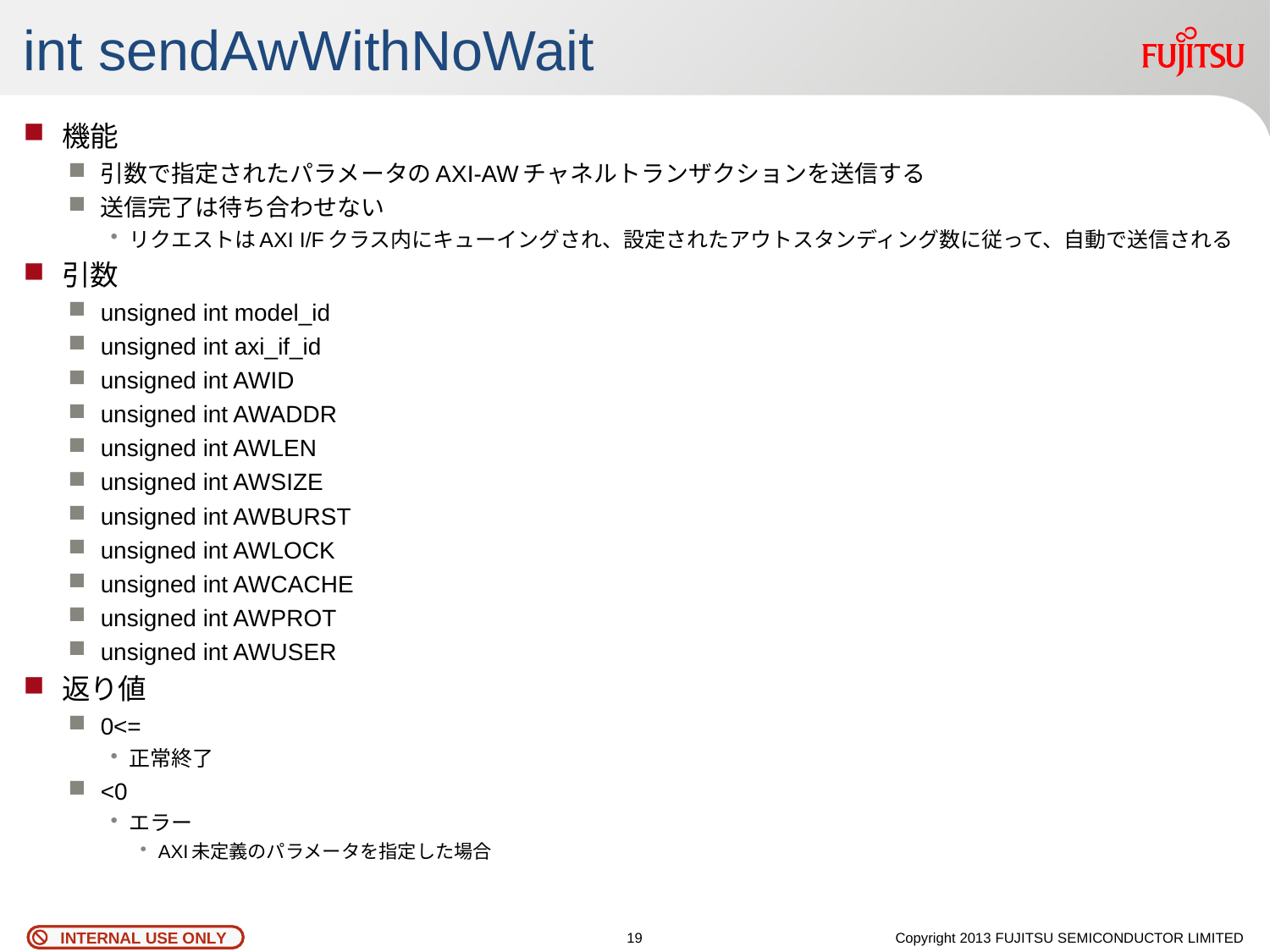

# int sendAwWithNoWait
機能
引数で指定されたパラメータのAXI-AWチャネルトランザクションを送信する
送信完了は待ち合わせない
リクエストはAXI I/Fクラス内にキューイングされ、設定されたアウトスタンディング数に従って、自動で送信される
引数
unsigned int model_id
unsigned int axi_if_id
unsigned int AWID
unsigned int AWADDR
unsigned int AWLEN
unsigned int AWSIZE
unsigned int AWBURST
unsigned int AWLOCK
unsigned int AWCACHE
unsigned int AWPROT
unsigned int AWUSER
返り値
0<=
正常終了
<0
エラー
AXI未定義のパラメータを指定した場合

19
Copyright 2013 FUJITSU SEMICONDUCTOR LIMITED